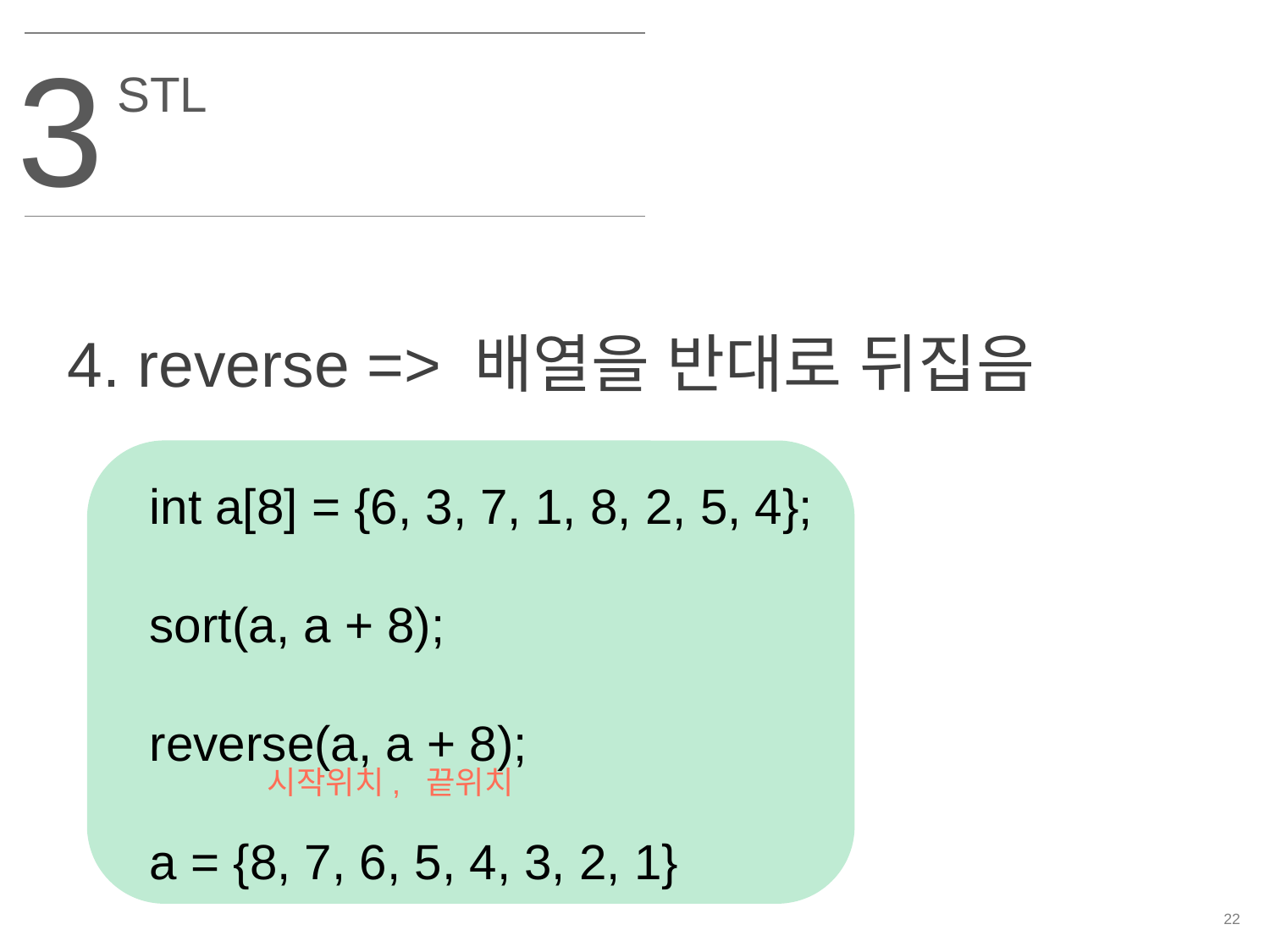

3
STL
4. reverse => 배열을 반대로 뒤집음

int a[8] = {6, 3, 7, 1, 8, 2, 5, 4};

sort(a, a + 8);

reverse(a, a + 8);

a = {8, 7, 6, 5, 4, 3, 2, 1}
시작위치,  끝위치